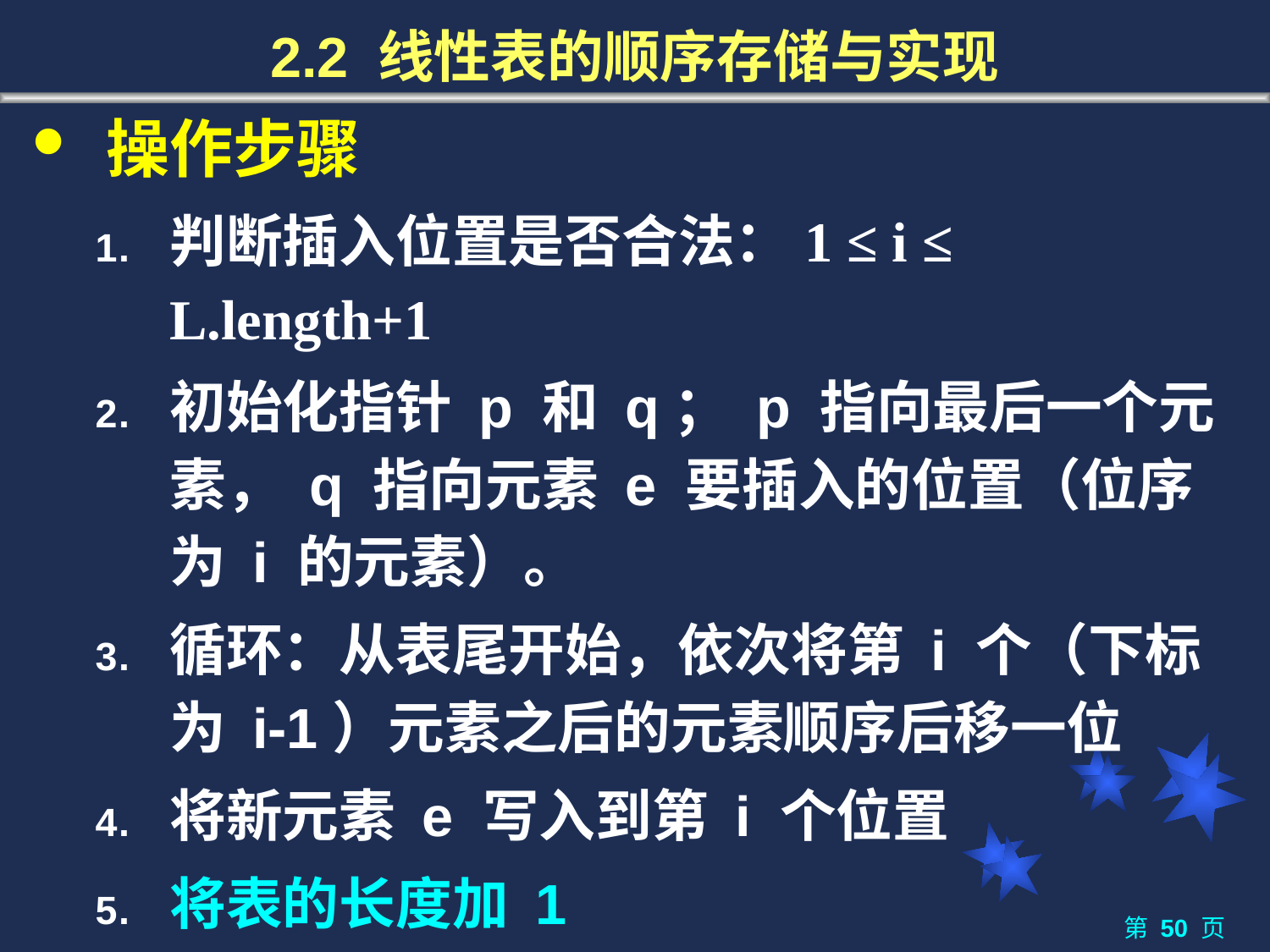

# 2.2 线性表的顺序存储与实现
操作步骤
判断插入位置是否合法：1 ≤ i ≤ L.length+1
初始化指针 p 和 q； p 指向最后一个元素， q 指向元素 e 要插入的位置（位序为 i 的元素）。
循环：从表尾开始，依次将第 i 个（下标为 i-1）元素之后的元素顺序后移一位
将新元素 e 写入到第 i 个位置
将表的长度加 1
第 50 页